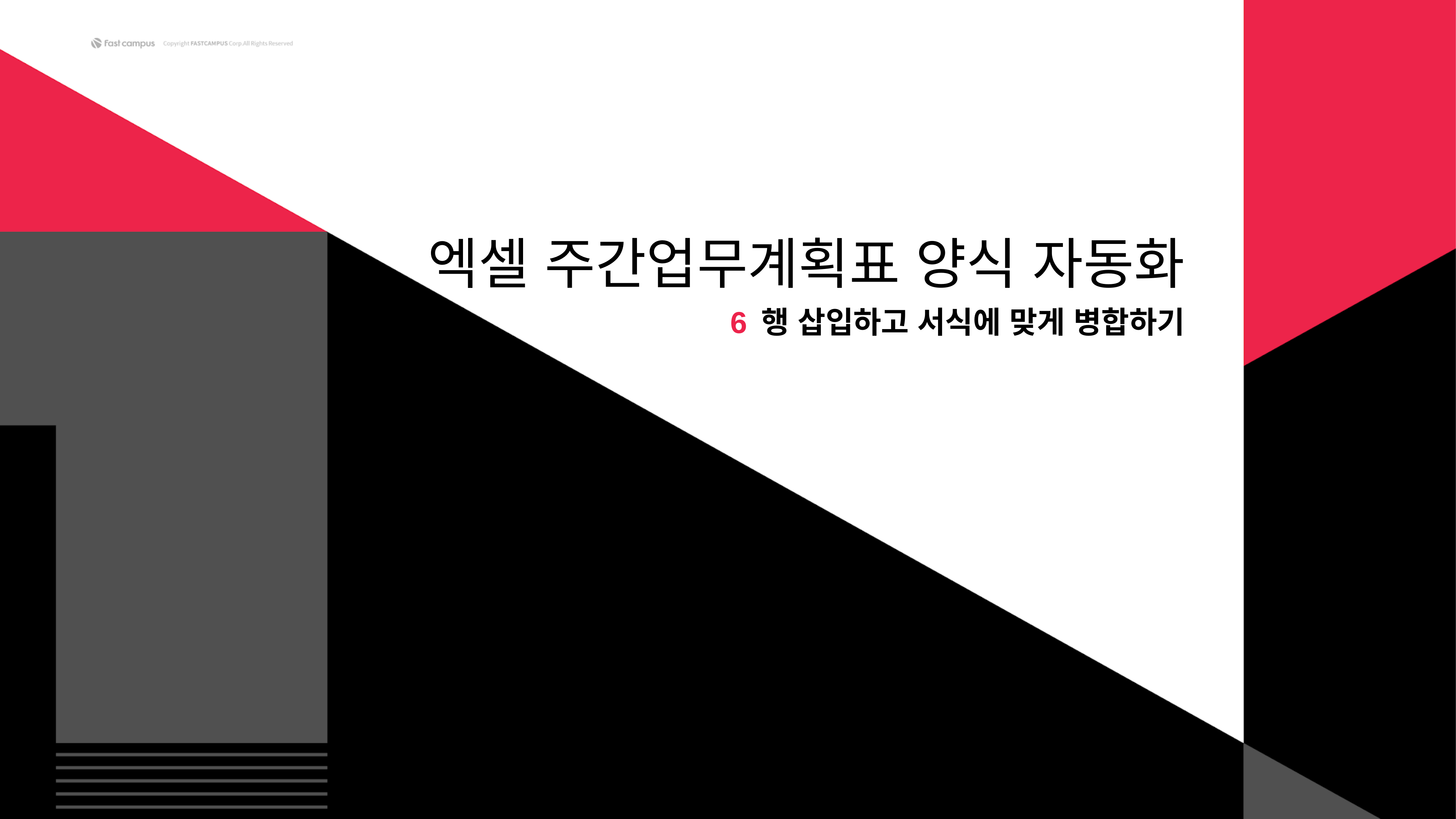

# 엑셀 주간업무계획표 양식 자동화
행 삽입하고 서식에 맞게 병합하기
6